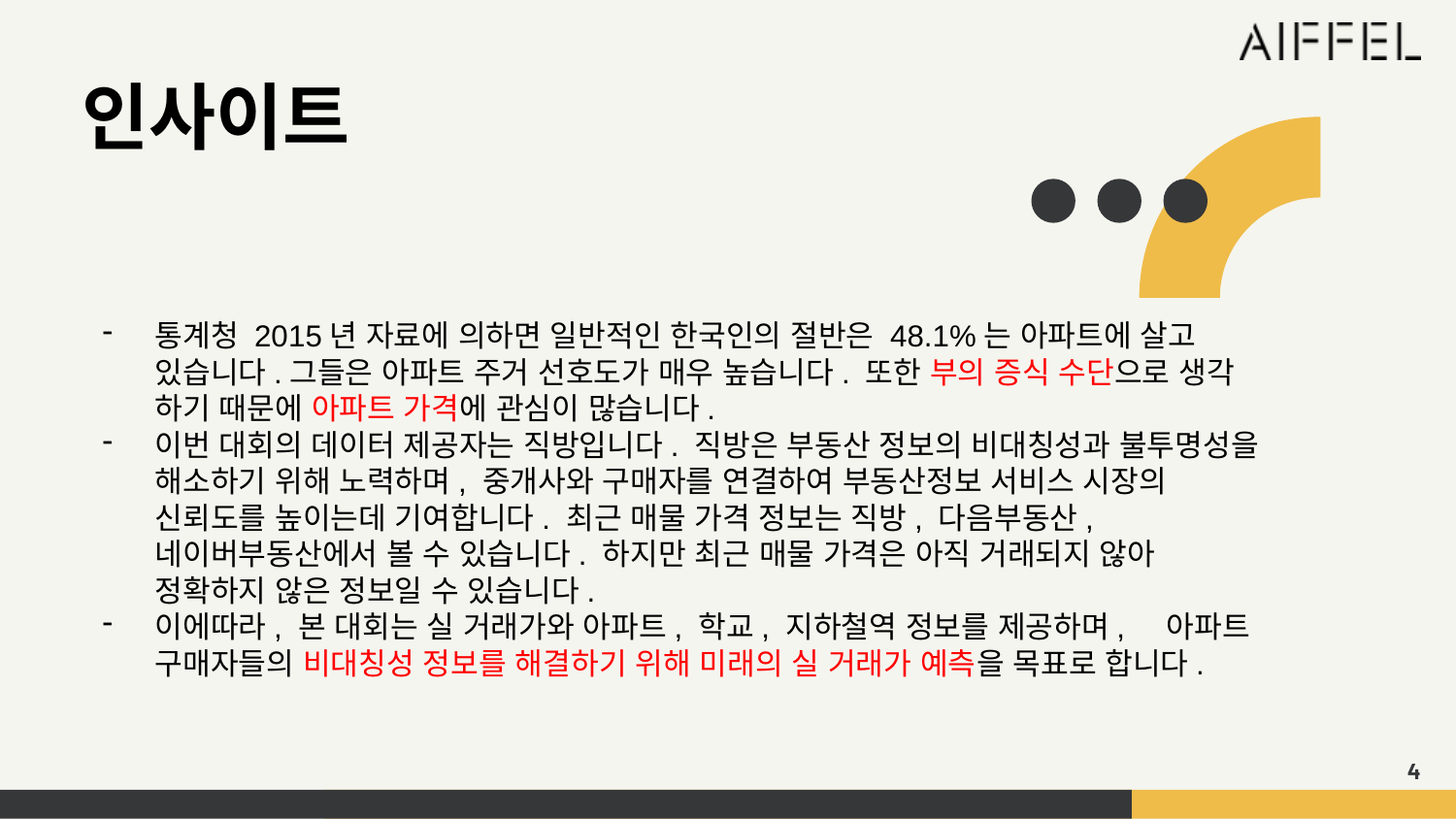

인사이트

통계청 2015년 자료에 의하면 일반적인 한국인의 절반은 48.1%는 아파트에 살고 있습니다.그들은 아파트 주거 선호도가 매우 높습니다. 또한 부의 증식 수단으로 생각 하기 때문에 아파트 가격에 관심이 많습니다.
이번 대회의 데이터 제공자는 직방입니다. 직방은 부동산 정보의 비대칭성과 불투명성을 해소하기 위해 노력하며, 중개사와 구매자를 연결하여 부동산정보 서비스 시장의 신뢰도를 높이는데 기여합니다. 최근 매물 가격 정보는 직방, 다음부동산, 네이버부동산에서 볼 수 있습니다. 하지만 최근 매물 가격은 아직 거래되지 않아 정확하지 않은 정보일 수 있습니다.
이에따라, 본 대회는 실 거래가와 아파트, 학교, 지하철역 정보를 제공하며,    아파트 구매자들의 비대칭성 정보를 해결하기 위해 미래의 실 거래가 예측을 목표로 합니다.

4